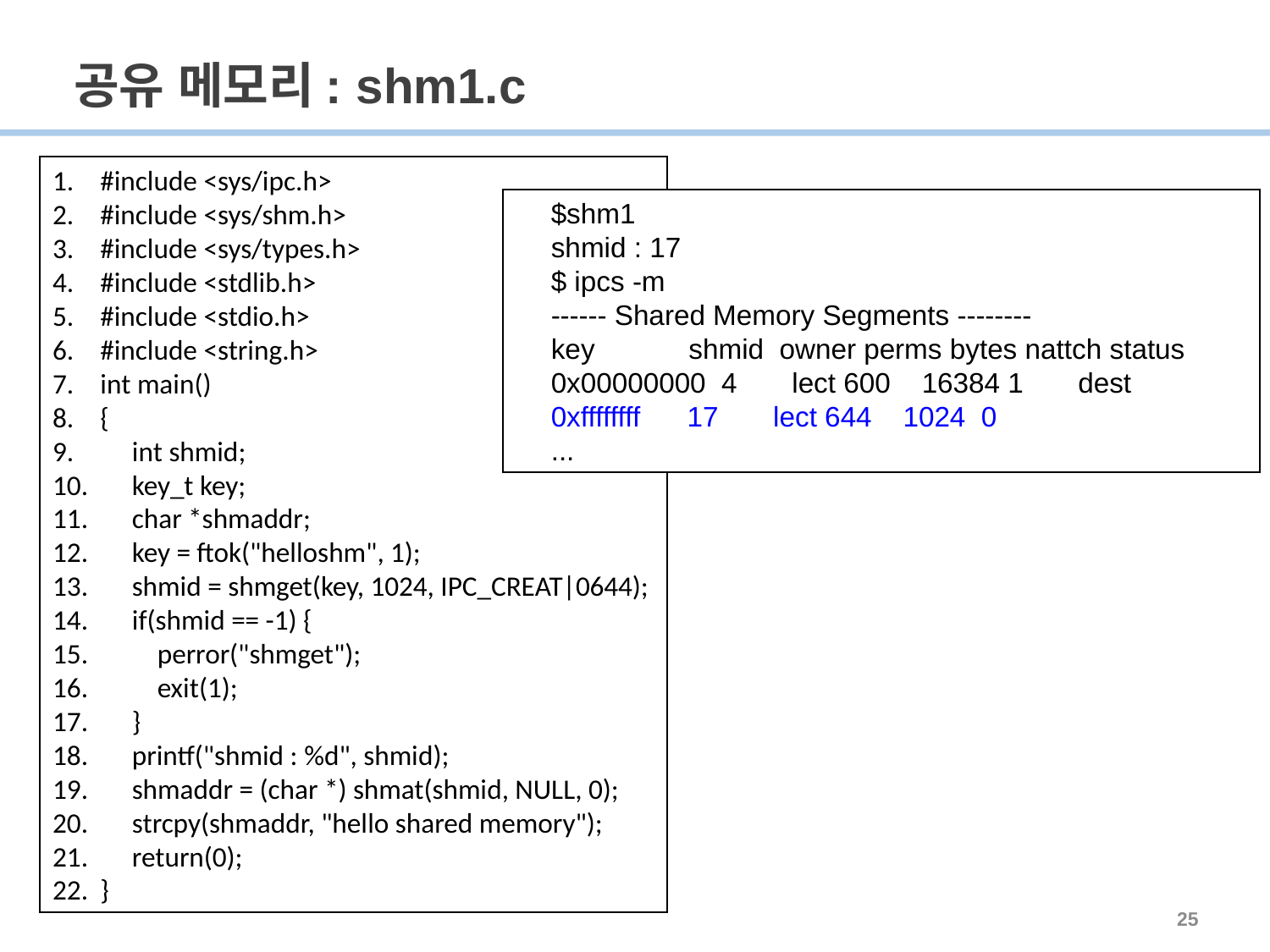

# 공유 메모리: shm1.c
#include <sys/ipc.h>
#include <sys/shm.h>
#include <sys/types.h>
#include <stdlib.h>
#include <stdio.h>
#include <string.h>
int main()
{
     int shmid;
     key_t key;
     char *shmaddr;
     key = ftok("helloshm", 1);
     shmid = shmget(key, 1024, IPC_CREAT|0644);
     if(shmid == -1) {
         perror("shmget");
         exit(1);
     }
     printf("shmid : %d", shmid);
     shmaddr = (char *) shmat(shmid, NULL, 0);
     strcpy(shmaddr, "hello shared memory");
     return(0);
}
$shm1
shmid : 17
$ ipcs -m
------ Shared Memory Segments --------
key            shmid  owner perms bytes nattch status
0x00000000  4       lect 600    16384 1       dest
0xffffffff      17       lect 644    1024  0
...
25